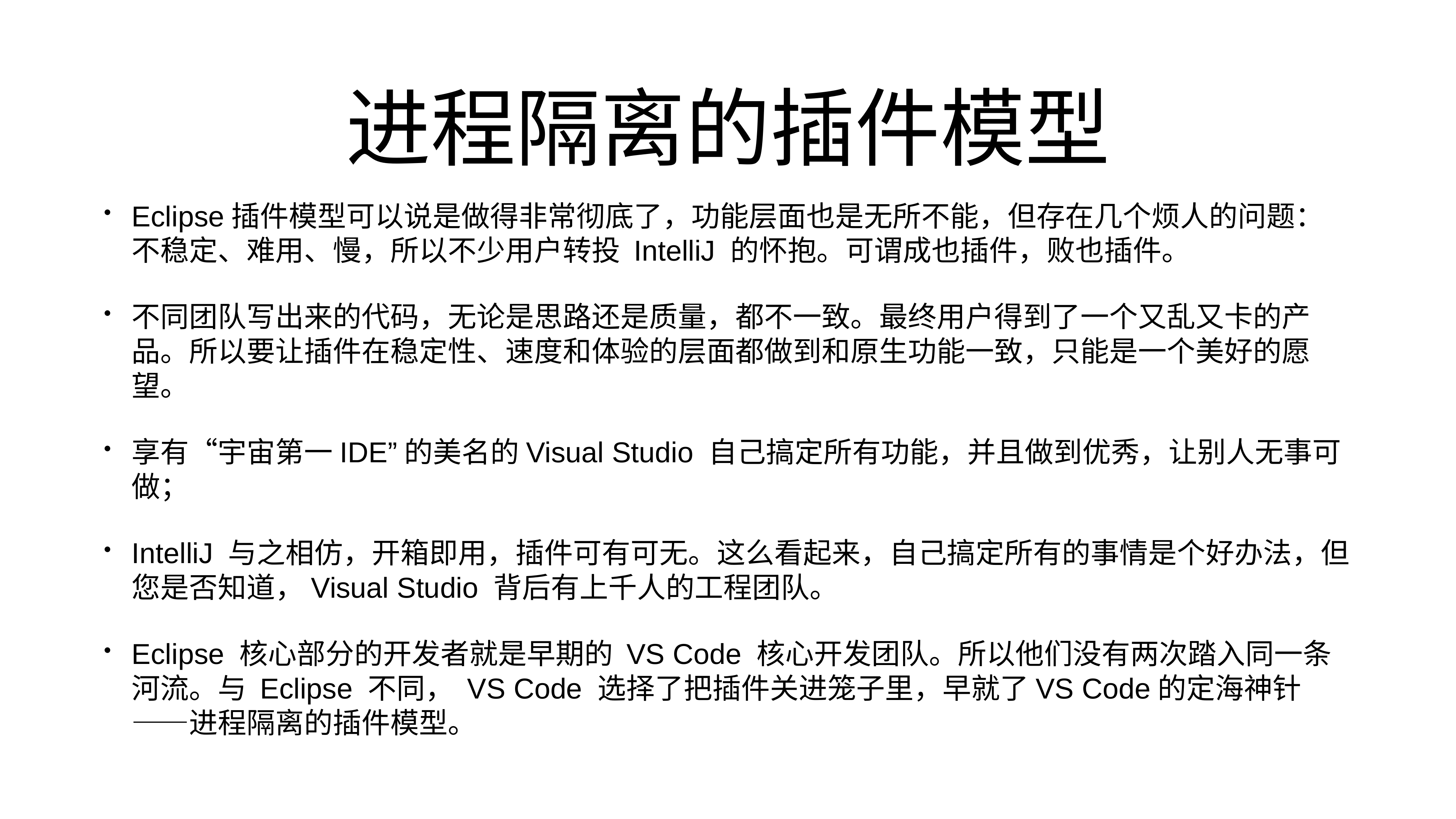

# 进程隔离的插件模型
Eclipse插件模型可以说是做得非常彻底了，功能层面也是无所不能，但存在几个烦人的问题：不稳定、难用、慢，所以不少用户转投 IntelliJ 的怀抱。可谓成也插件，败也插件。
不同团队写出来的代码，无论是思路还是质量，都不一致。最终用户得到了一个又乱又卡的产品。所以要让插件在稳定性、速度和体验的层面都做到和原生功能一致，只能是一个美好的愿望。
享有“宇宙第一IDE”的美名的Visual Studio 自己搞定所有功能，并且做到优秀，让别人无事可做；
IntelliJ 与之相仿，开箱即用，插件可有可无。这么看起来，自己搞定所有的事情是个好办法，但您是否知道，Visual Studio 背后有上千人的工程团队。
Eclipse 核心部分的开发者就是早期的 VS Code 核心开发团队。所以他们没有两次踏入同一条河流。与 Eclipse 不同， VS Code 选择了把插件关进笼子里，早就了VS Code的定海神针——进程隔离的插件模型。